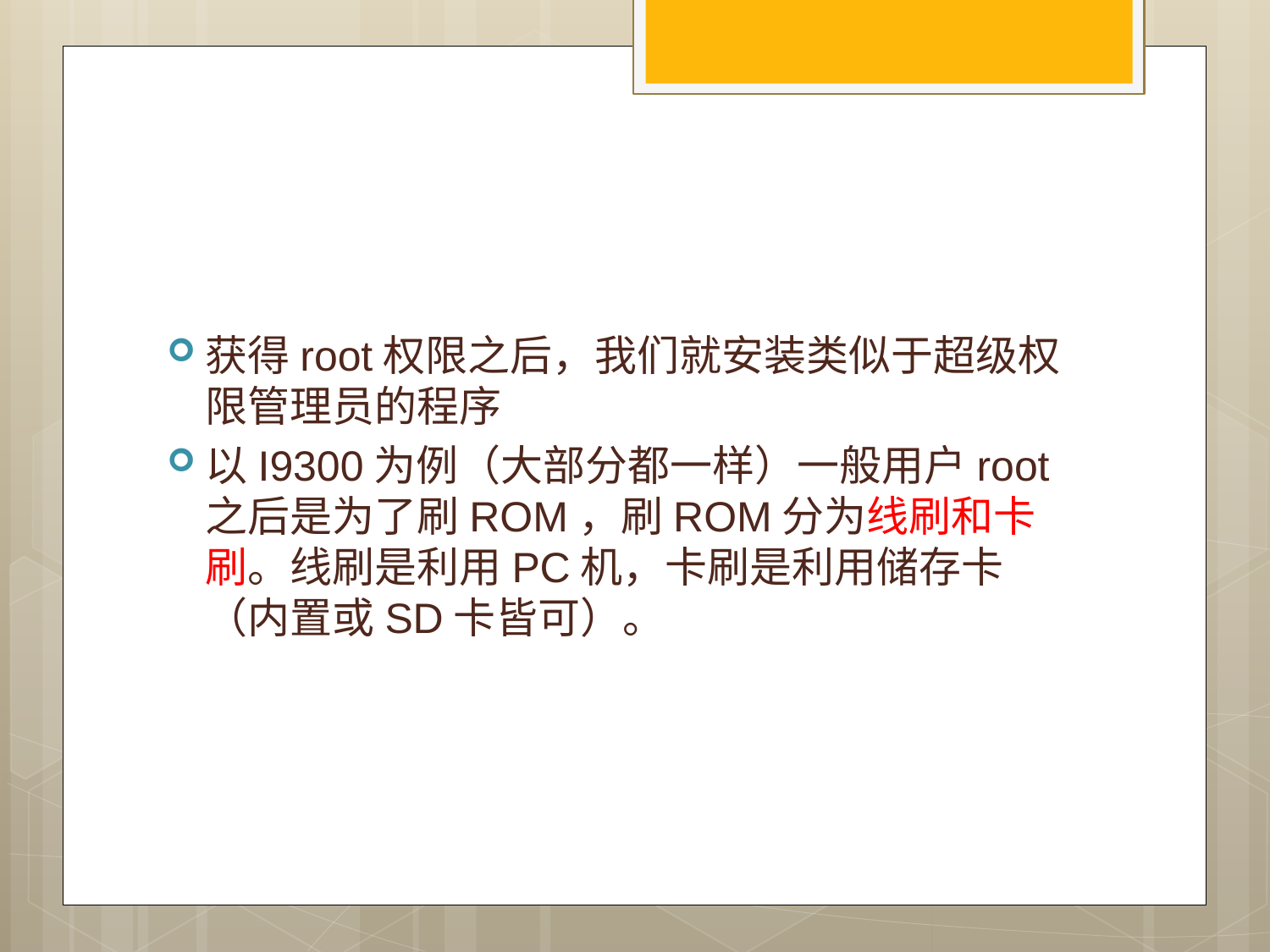

#
获得root权限之后，我们就安装类似于超级权限管理员的程序
以I9300为例（大部分都一样）一般用户root之后是为了刷ROM，刷ROM分为线刷和卡刷。线刷是利用PC机，卡刷是利用储存卡（内置或SD卡皆可）。